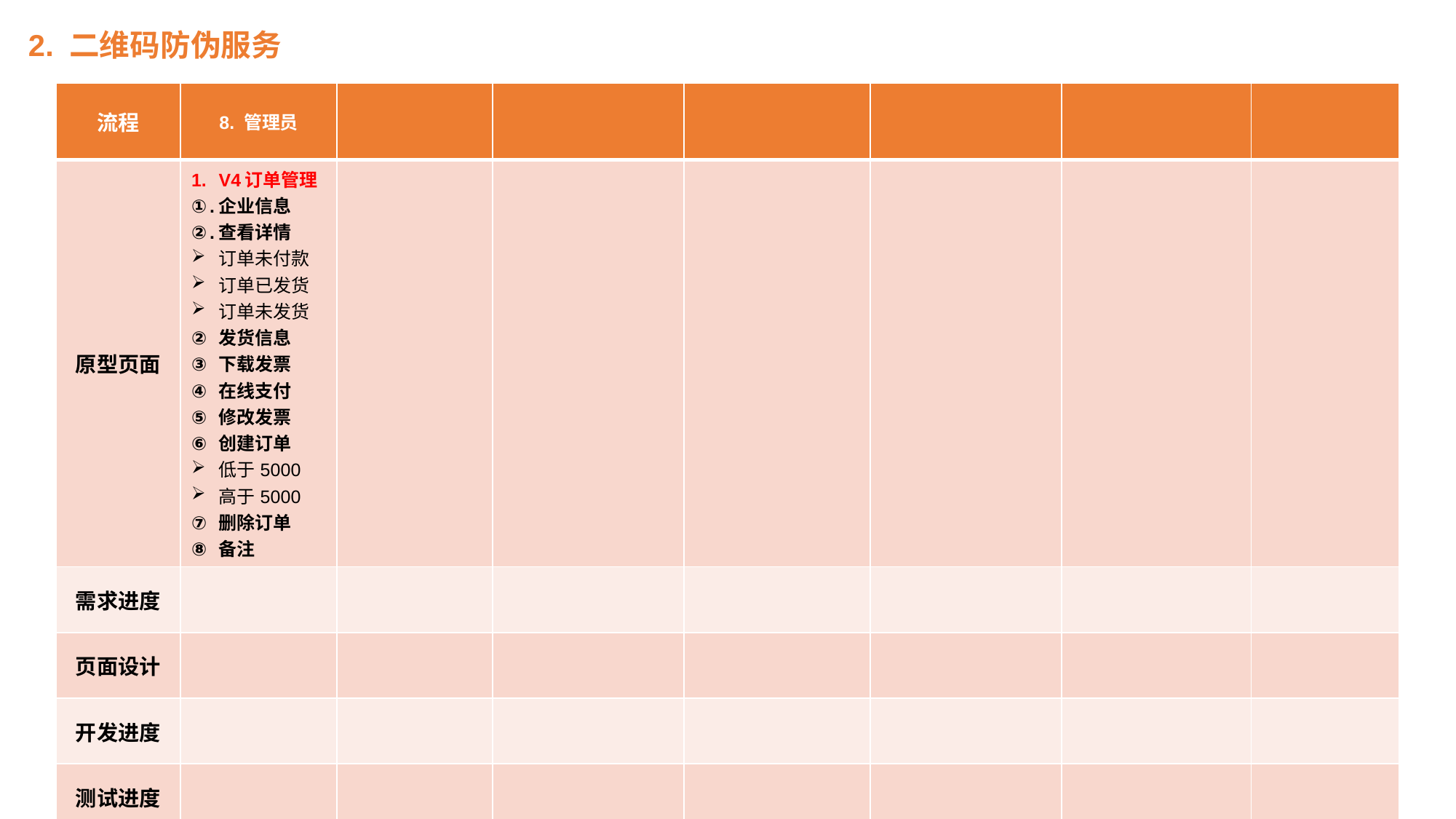

2. 二维码防伪服务
| 流程 | 8. 管理员 |  |  |  |  |  |  |
| --- | --- | --- | --- | --- | --- | --- | --- |
| 原型页面 | V4订单管理 企业信息 查看详情 订单未付款 订单已发货 订单未发货 发货信息 下载发票 在线支付 修改发票 创建订单 低于5000 高于5000 删除订单 备注 |  |  |  |  |  |  |
| 需求进度 |  |  |  |  |  |  |  |
| 页面设计 |  |  |  |  |  |  |  |
| 开发进度 |  |  |  |  |  |  |  |
| 测试进度 |  |  |  |  |  |  |  |